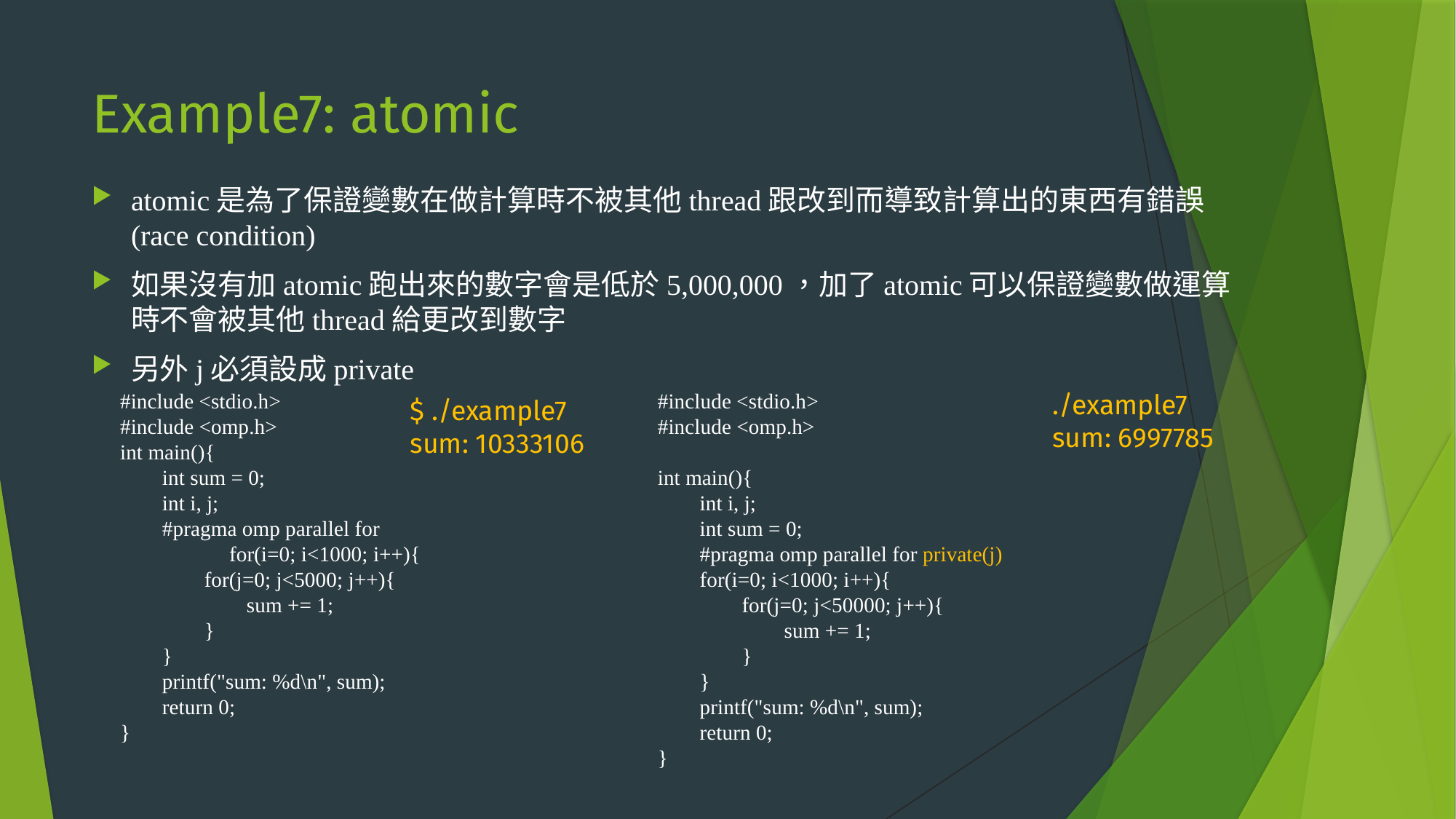

# Example7: atomic
atomic是為了保證變數在做計算時不被其他thread跟改到而導致計算出的東西有錯誤(race condition)
如果沒有加atomic跑出來的數字會是低於5,000,000，加了atomic可以保證變數做運算時不會被其他thread給更改到數字
另外j必須設成private

#include <stdio.h>
#include <omp.h>
int main(){
        int sum = 0;
        int i, j;
        #pragma omp parallel for
	for(i=0; i<1000; i++){
                for(j=0; j<5000; j++){
                        sum += 1;
                }
        }
        printf("sum: %d\n", sum);
        return 0;
}

#include <stdio.h>
#include <omp.h>

int main(){
        int i, j;
        int sum = 0;
        #pragma omp parallel for private(j)
        for(i=0; i<1000; i++){
                for(j=0; j<50000; j++){
                        sum += 1;
                }
        }
        printf("sum: %d\n", sum);
        return 0;
}
./example7
sum: 6997785
$ ./example7
sum: 10333106